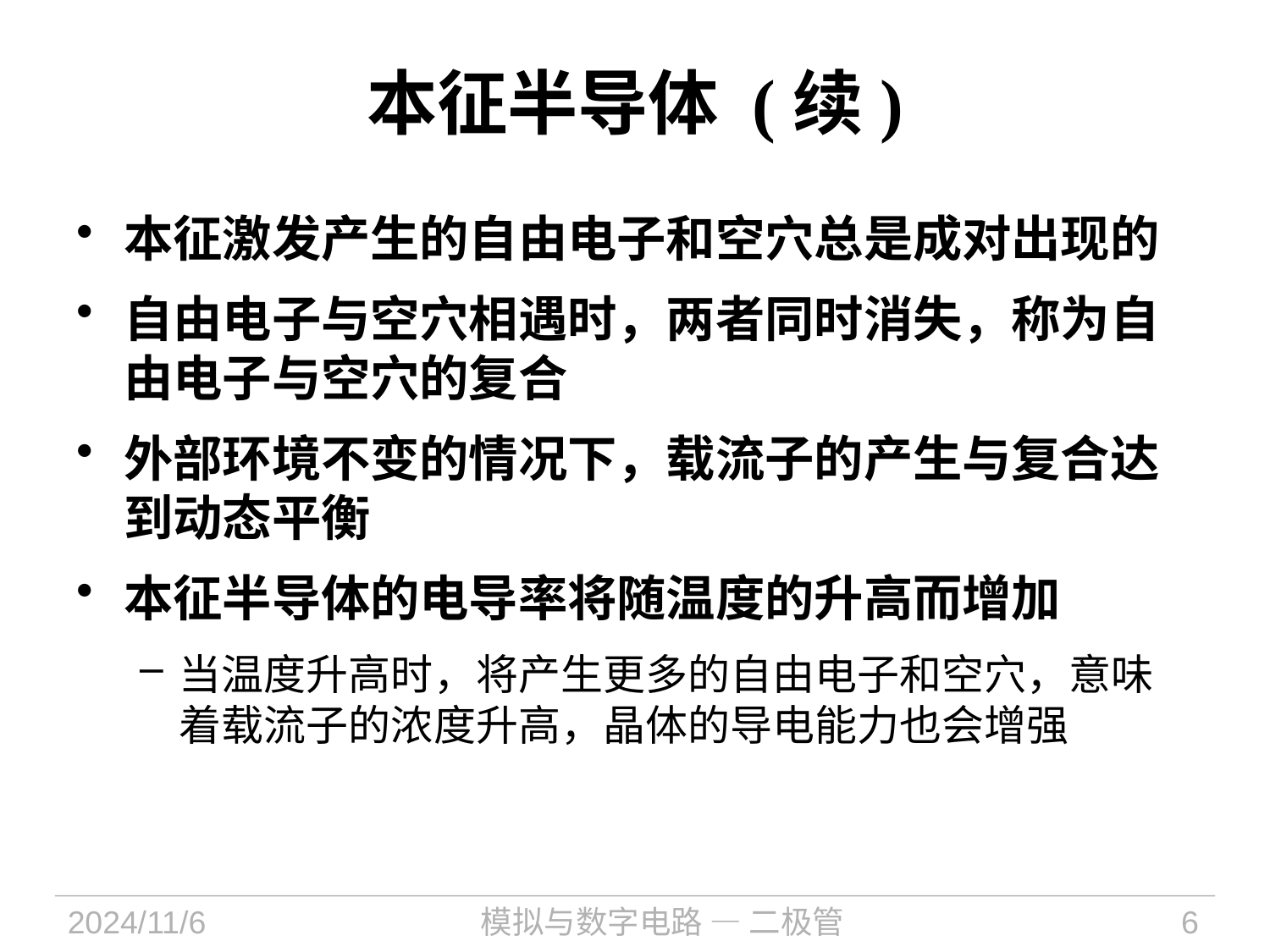

# 本征半导体 (续)
本征激发产生的自由电子和空穴总是成对出现的
自由电子与空穴相遇时，两者同时消失，称为自由电子与空穴的复合
外部环境不变的情况下，载流子的产生与复合达到动态平衡
本征半导体的电导率将随温度的升高而增加
当温度升高时，将产生更多的自由电子和空穴，意味着载流子的浓度升高，晶体的导电能力也会增强

2024/11/6
模拟与数字电路 — 二极管
6